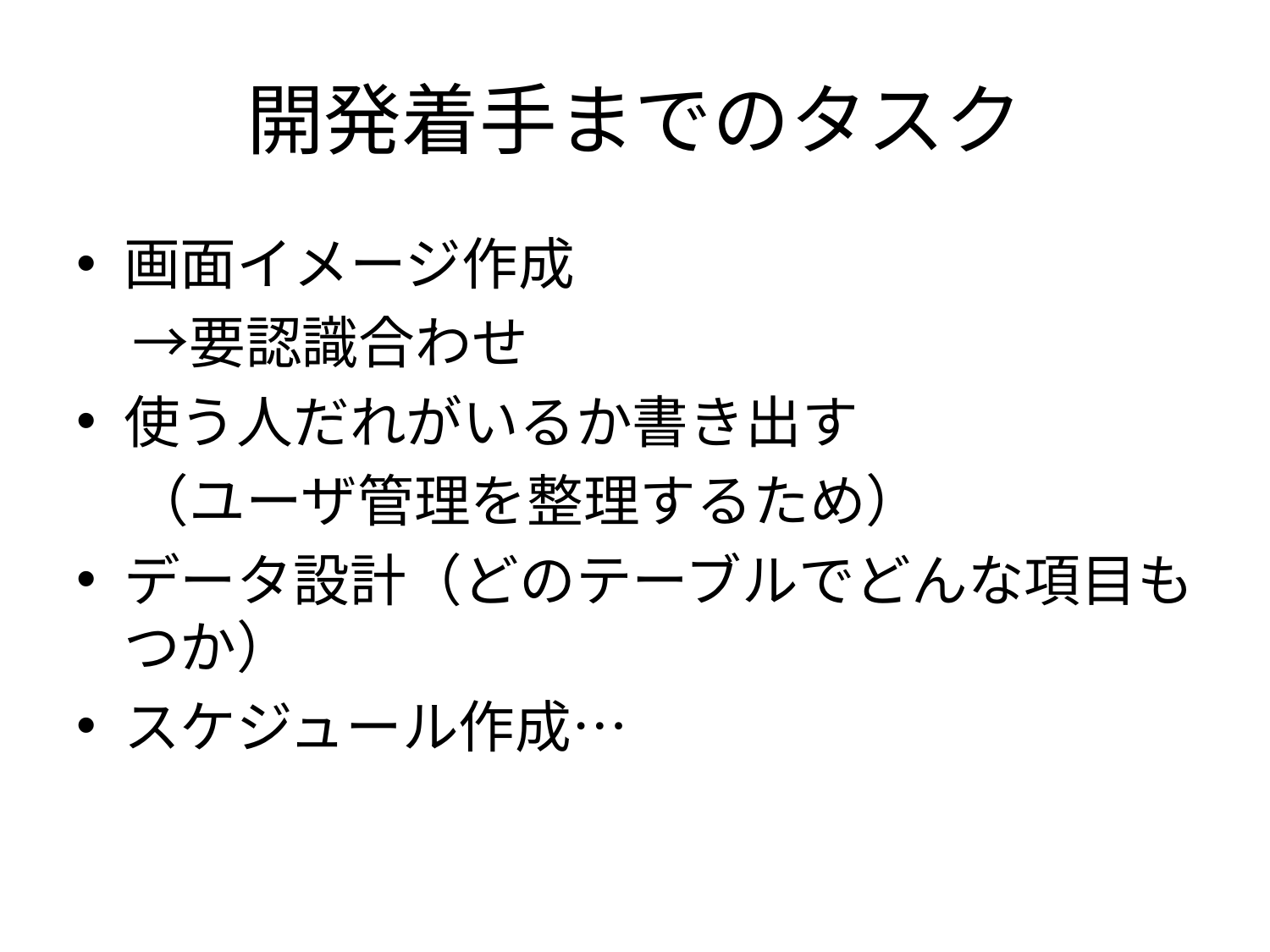

# 開発着手までのタスク
画面イメージ作成
　→要認識合わせ
使う人だれがいるか書き出す
　（ユーザ管理を整理するため）
データ設計（どのテーブルでどんな項目もつか）
スケジュール作成…